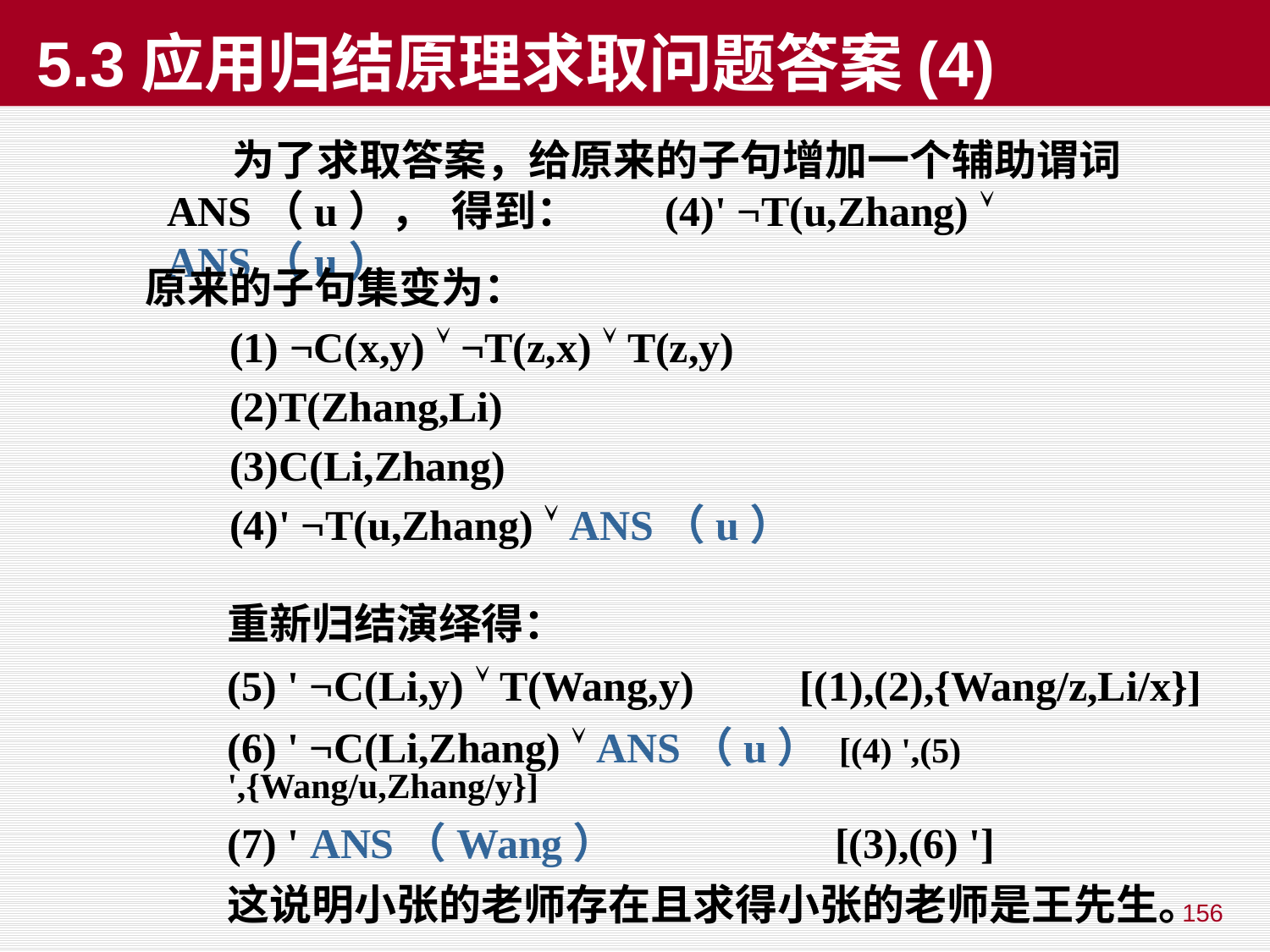

# 5.3应用归结原理求取问题答案(4)
       为了求取答案，给原来的子句增加一个辅助谓词ANS（u），  得到：        (4)' ¬T(u,Zhang) ∨ ANS（u）
原来的子句集变为：
        (1) ¬C(x,y) ∨ ¬T(z,x) ∨ T(z,y)
        (2)T(Zhang,Li)
        (3)C(Li,Zhang)
        (4)' ¬T(u,Zhang) ∨ ANS（u）
重新归结演绎得：
(5) ' ¬C(Li,y) ∨ T(Wang,y)          [(1),(2),{Wang/z,Li/x}]
(6) ' ¬C(Li,Zhang) ∨ ANS（u） [(4) ',(5) ',{Wang/u,Zhang/y}]
(7) ' ANS（Wang）                      [(3),(6) ']
这说明小张的老师存在且求得小张的老师是王先生。
156